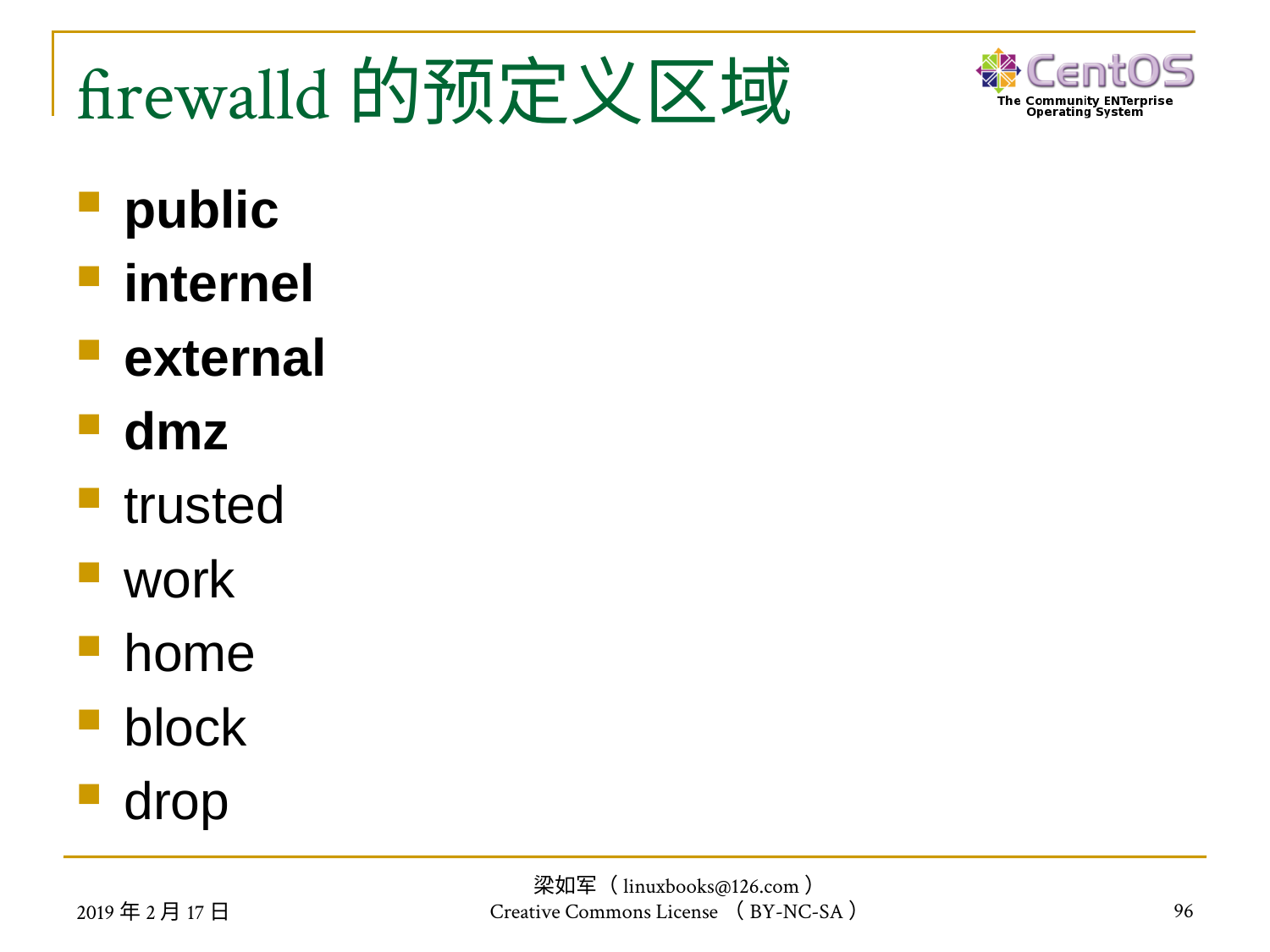

# firewalld的预定义区域
public
internel
external
dmz
trusted
work
home
block
drop
梁如军（linuxbooks@126.com）
Creative Commons License（BY-NC-SA）
2019年2月17日
96